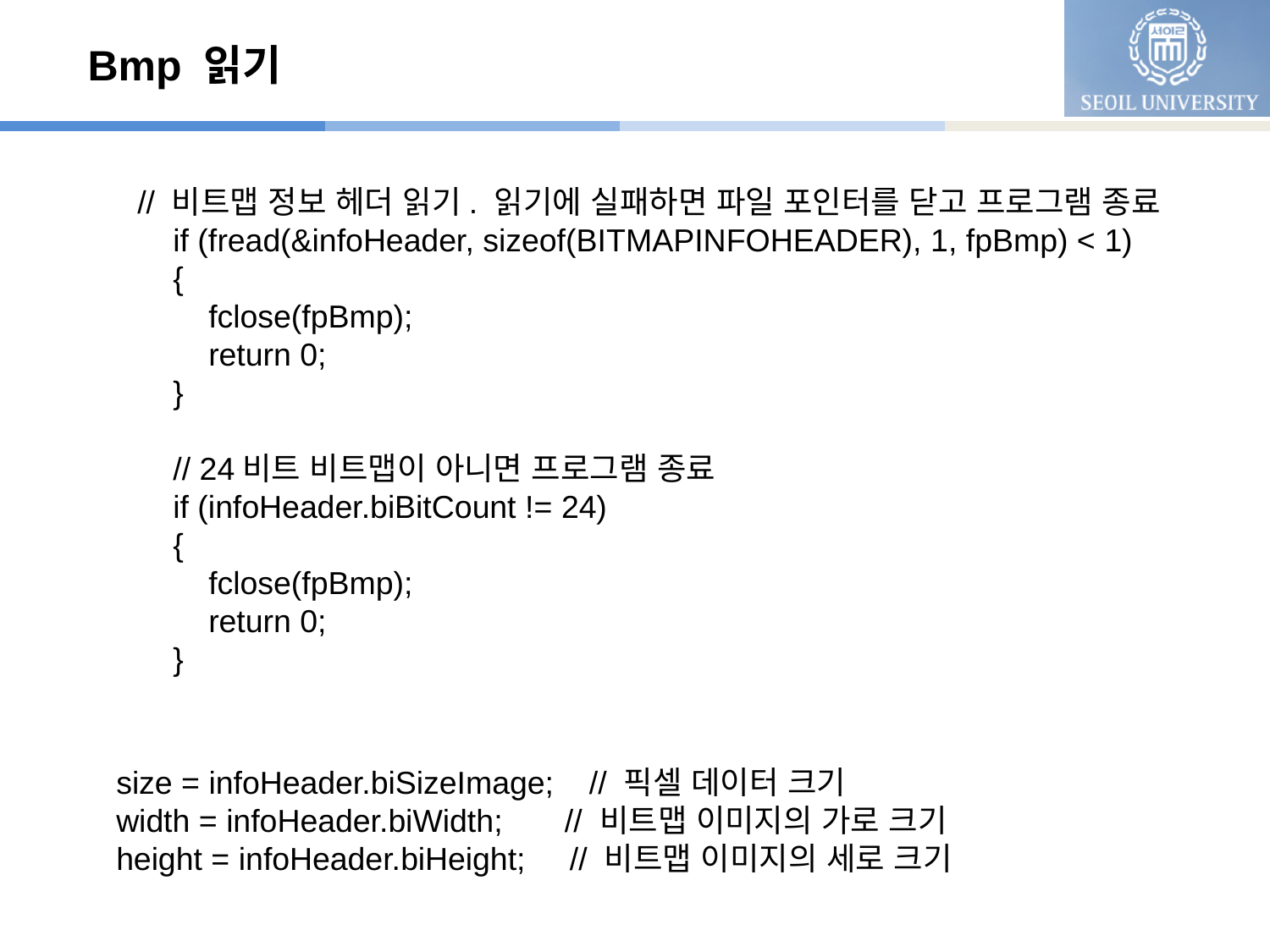

# Bmp 읽기
// 비트맵 정보 헤더 읽기. 읽기에 실패하면 파일 포인터를 닫고 프로그램 종료
    if (fread(&infoHeader, sizeof(BITMAPINFOHEADER), 1, fpBmp) < 1)
    {
        fclose(fpBmp);
        return 0;
    }

    // 24비트 비트맵이 아니면 프로그램 종료
    if (infoHeader.biBitCount != 24)
    {
        fclose(fpBmp);
        return 0;
    }
 size = infoHeader.biSizeImage;    // 픽셀 데이터 크기
 width = infoHeader.biWidth;       // 비트맵 이미지의 가로 크기
 height = infoHeader.biHeight;     // 비트맵 이미지의 세로 크기